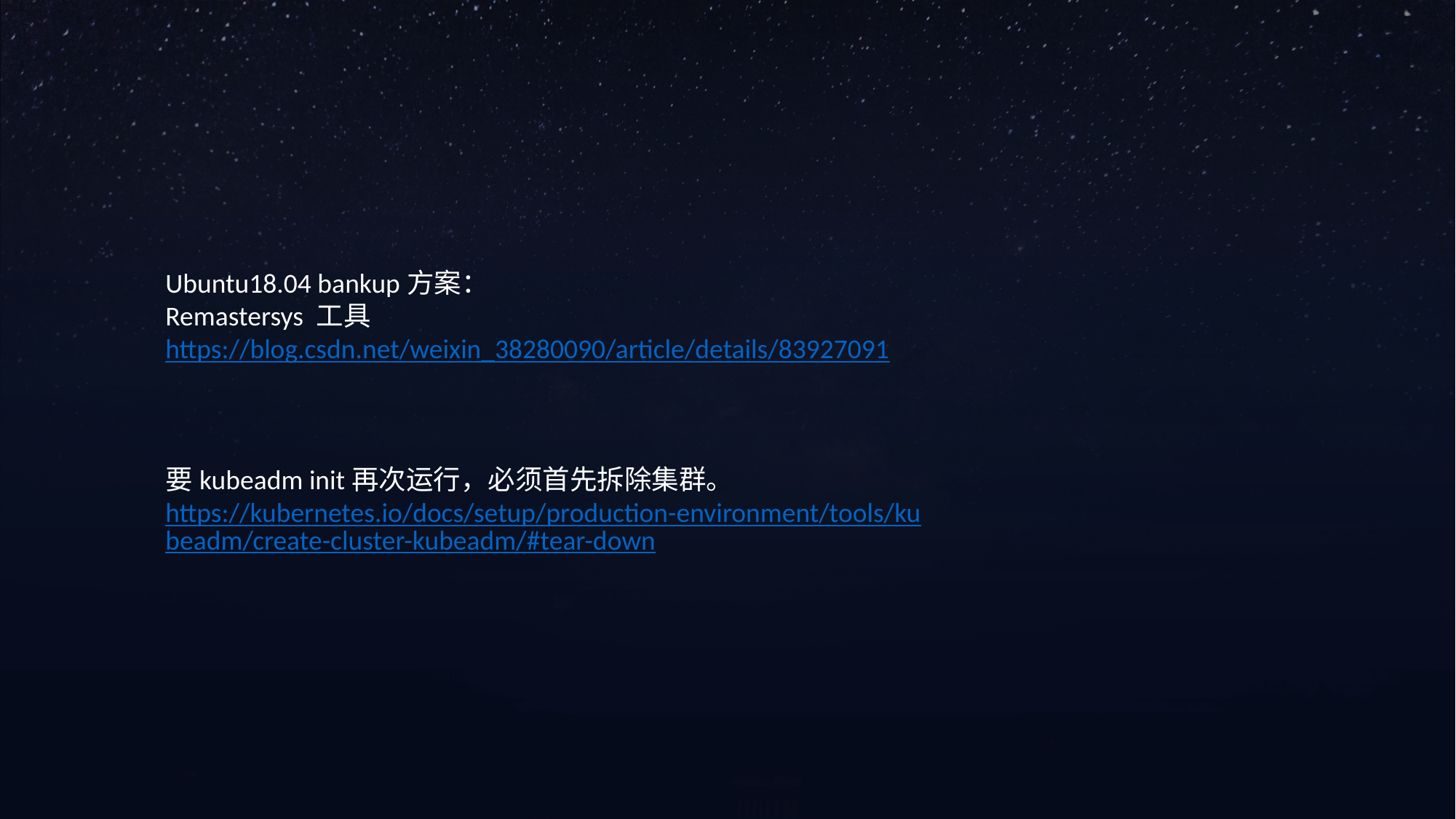

Ubuntu18.04 bankup方案：
Remastersys 工具
https://blog.csdn.net/weixin_38280090/article/details/83927091

要kubeadm init再次运行，必须首先拆除集群。 https://kubernetes.io/docs/setup/production-environment/tools/kubeadm/create-cluster-kubeadm/#tear-down